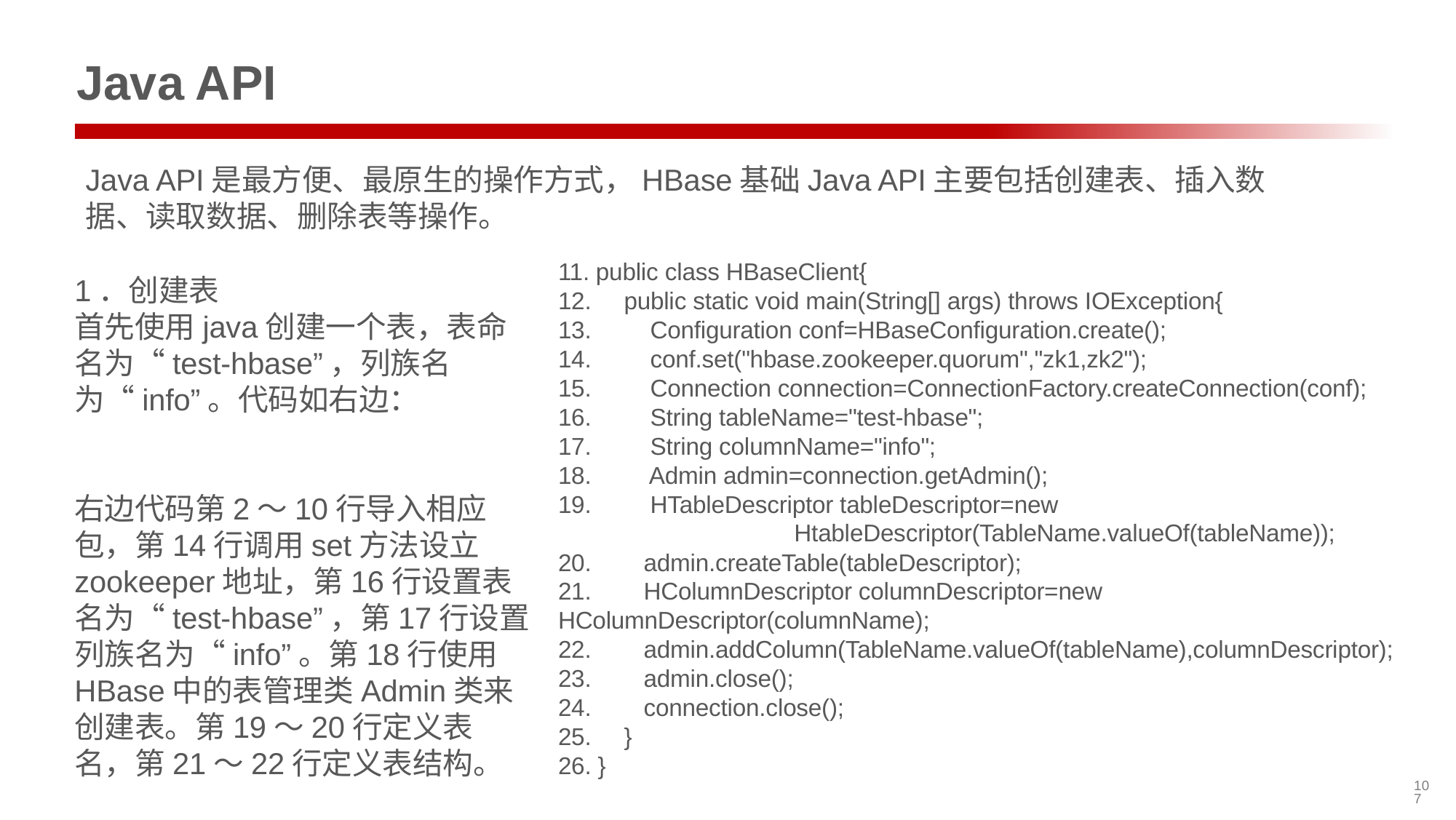

# Java API

Java API是最方便、最原生的操作方式，HBase基础Java API主要包括创建表、插入数据、读取数据、删除表等操作。
11. public class HBaseClient{
12.     public static void main(String[] args) throws IOException{
13.         Configuration conf=HBaseConfiguration.create();
14.         conf.set("hbase.zookeeper.quorum","zk1,zk2");
15.         Connection connection=ConnectionFactory.createConnection(conf);
16.         String tableName="test-hbase";
17.         String columnName="info";
18.         Admin admin=connection.getAdmin();
19.         HTableDescriptor tableDescriptor=new
                                    HtableDescriptor(TableName.valueOf(tableName));
20.        admin.createTable(tableDescriptor);
21.        HColumnDescriptor columnDescriptor=new HColumnDescriptor(columnName);
22.        admin.addColumn(TableName.valueOf(tableName),columnDescriptor);
23.        admin.close();
24.        connection.close();
25.     }
26. }
1．创建表
首先使用java创建一个表，表命名为“test-hbase”，列族名为“info”。代码如右边：

右边代码第2～10行导入相应包，第14行调用set方法设立zookeeper地址，第16行设置表名为“test-hbase”，第17行设置列族名为“info”。第18行使用HBase中的表管理类Admin类来创建表。第19～20行定义表名，第21～22行定义表结构。
107